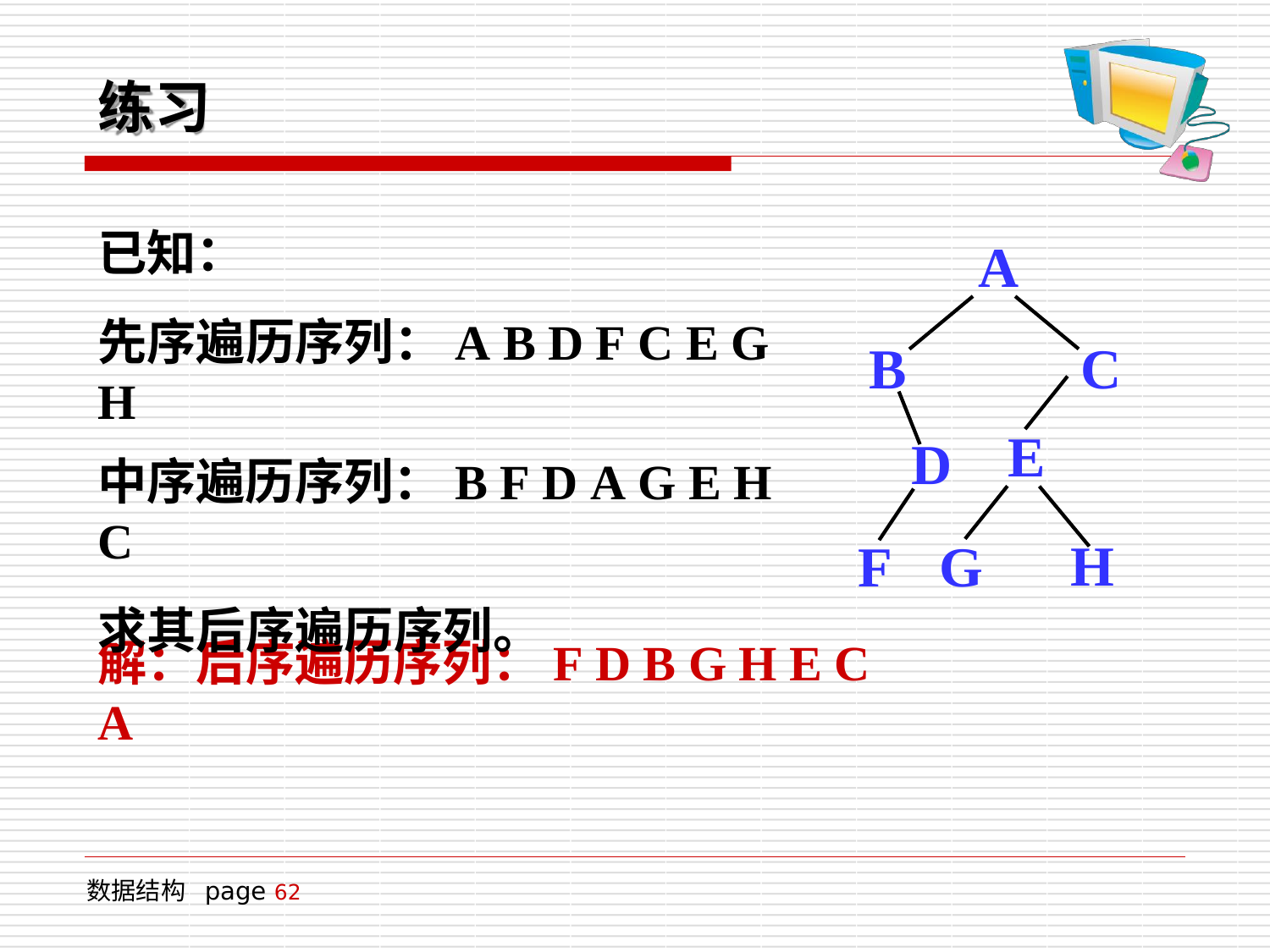

练习

已知：
A
先序遍历序列：A B D F C E G H
中序遍历序列：B F D A G E H C
求其后序遍历序列。

C
B

D
F	G

E

H
解：后序遍历序列：F D B G H E C A

数据结构 page 62